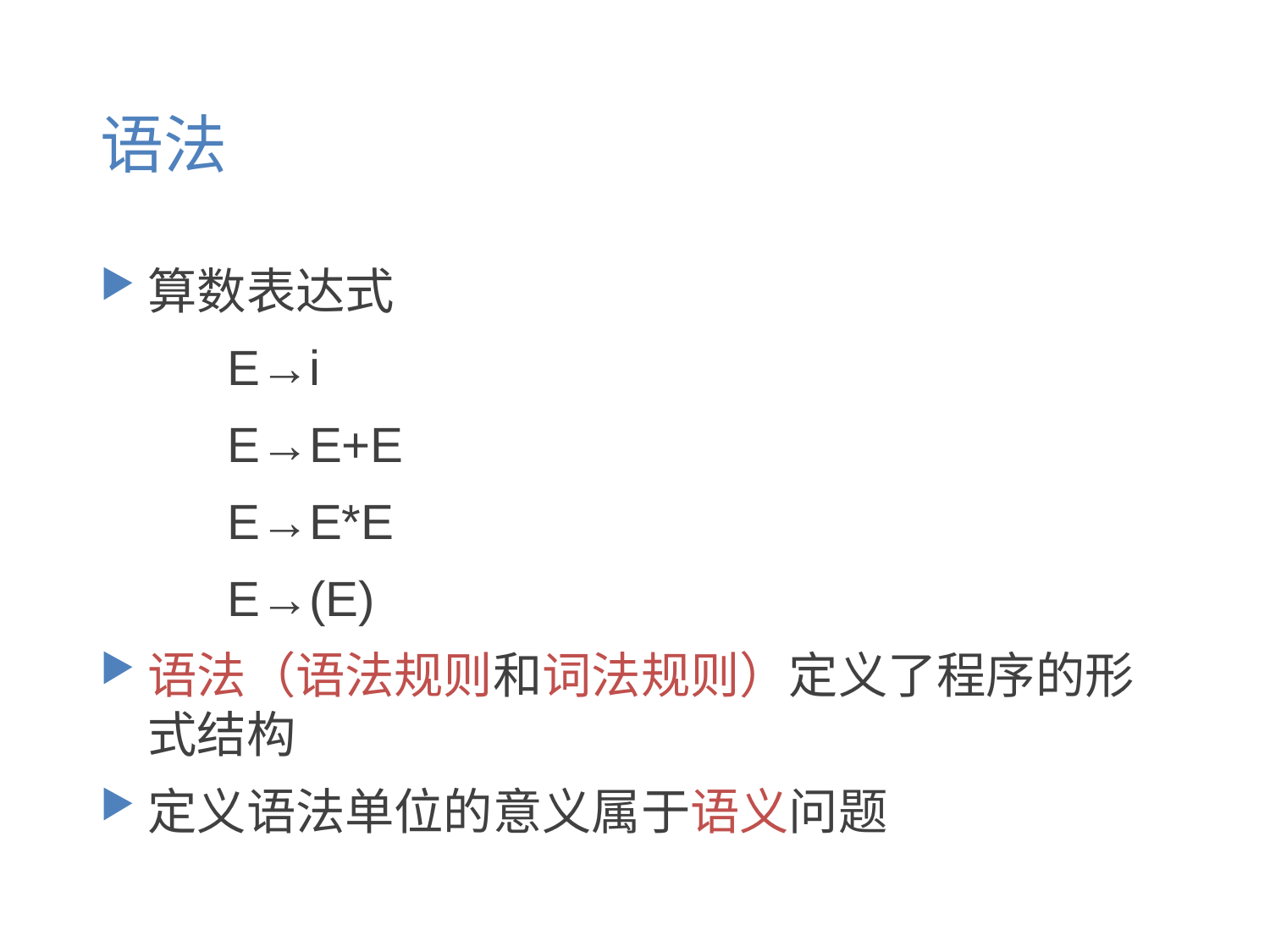

# 语法
算数表达式
   	E→i
	E→E+E
	E→E*E
	E→(E)
语法（语法规则和词法规则）定义了程序的形式结构
定义语法单位的意义属于语义问题